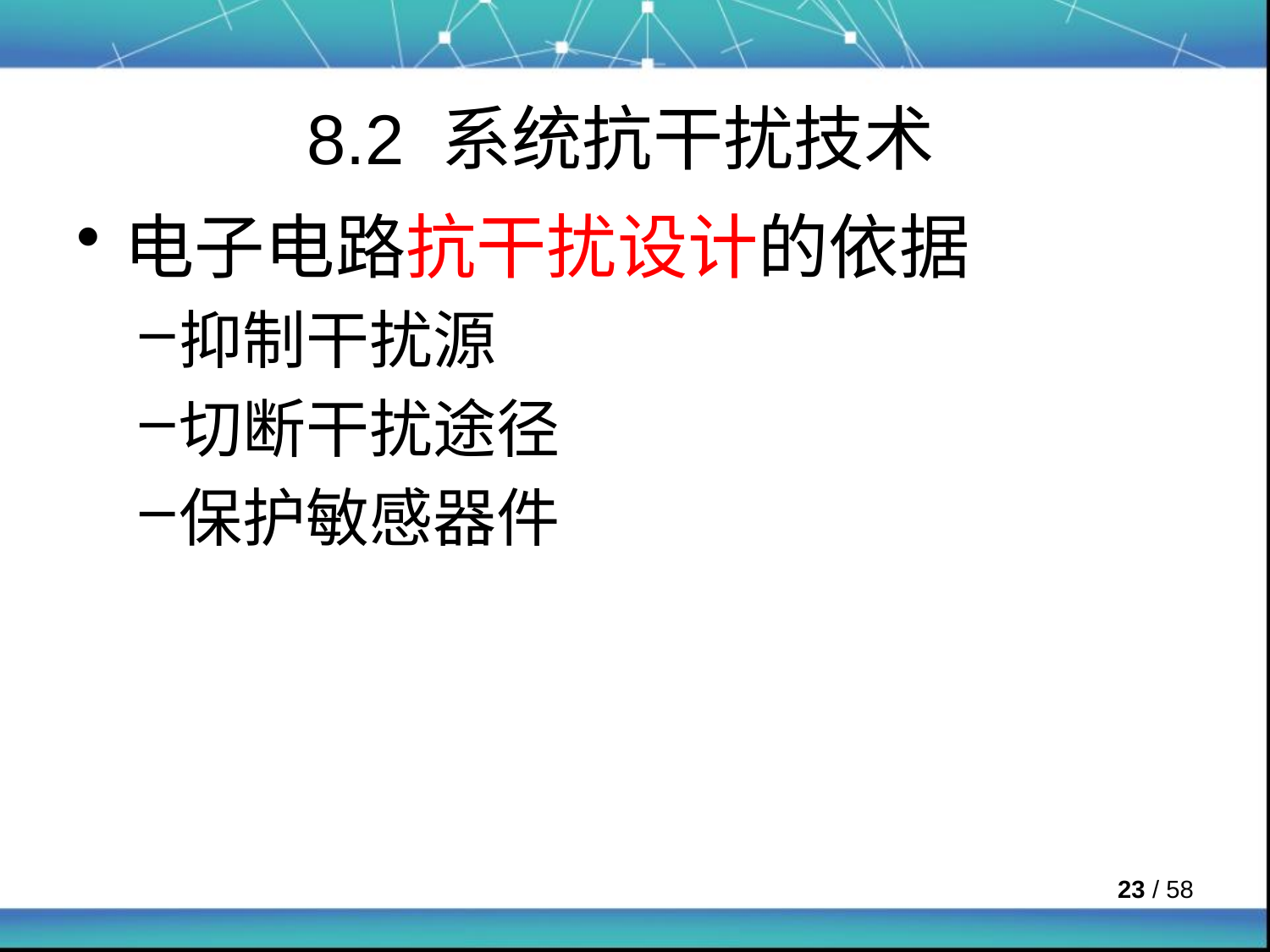

# 8.2 系统抗干扰技术
电子电路抗干扰设计的依据
抑制干扰源
切断干扰途径
保护敏感器件
23 / 58